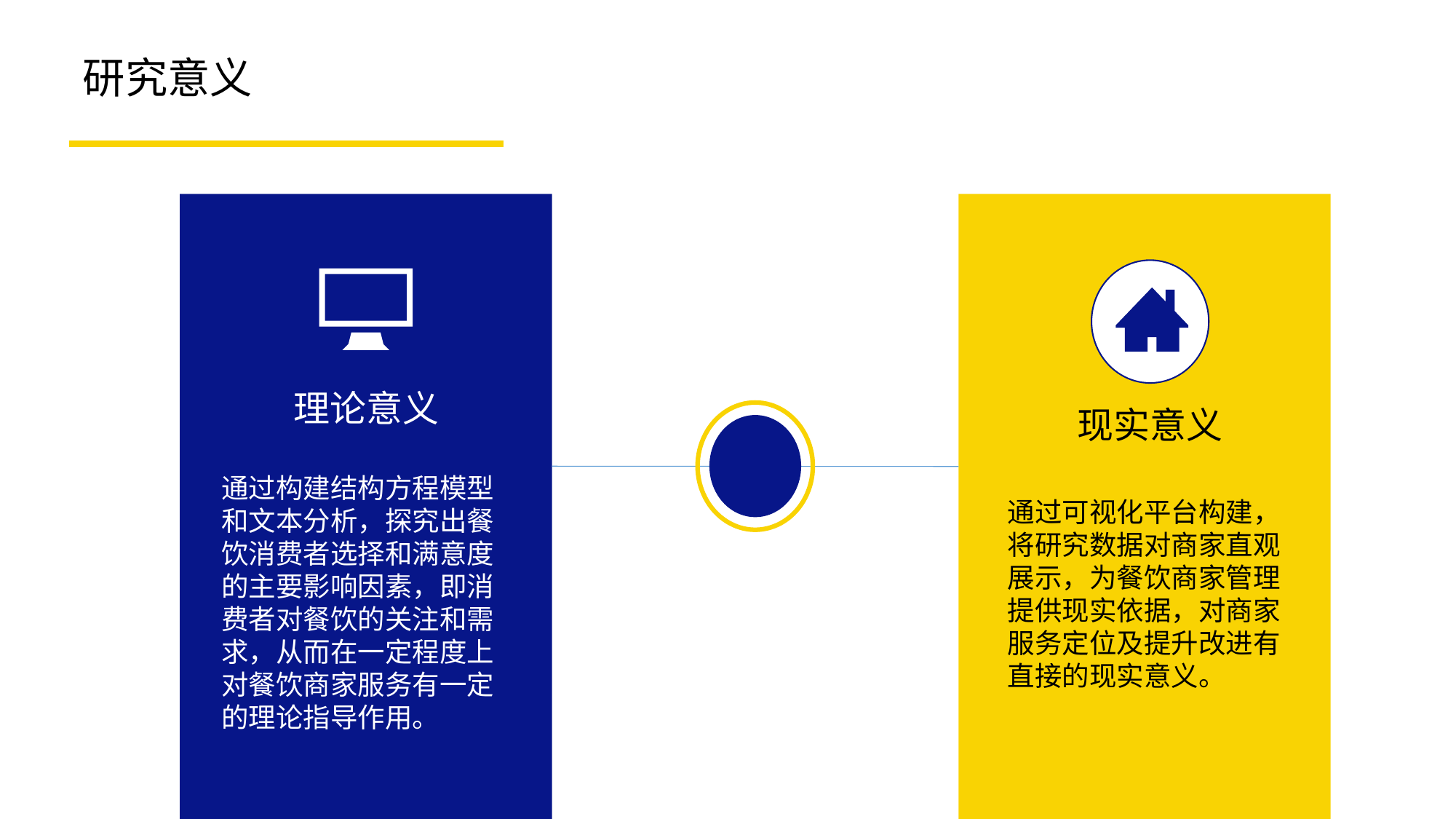

研究意义

理论意义
通过构建结构方程模型和文本分析，探究出餐饮消费者选择和满意度的主要影响因素，即消费者对餐饮的关注和需求，从而在一定程度上对餐饮商家服务有一定的理论指导作用。

现实意义

通过可视化平台构建，将研究数据对商家直观展示，为餐饮商家管理提供现实依据，对商家服务定位及提升改进有直接的现实意义。